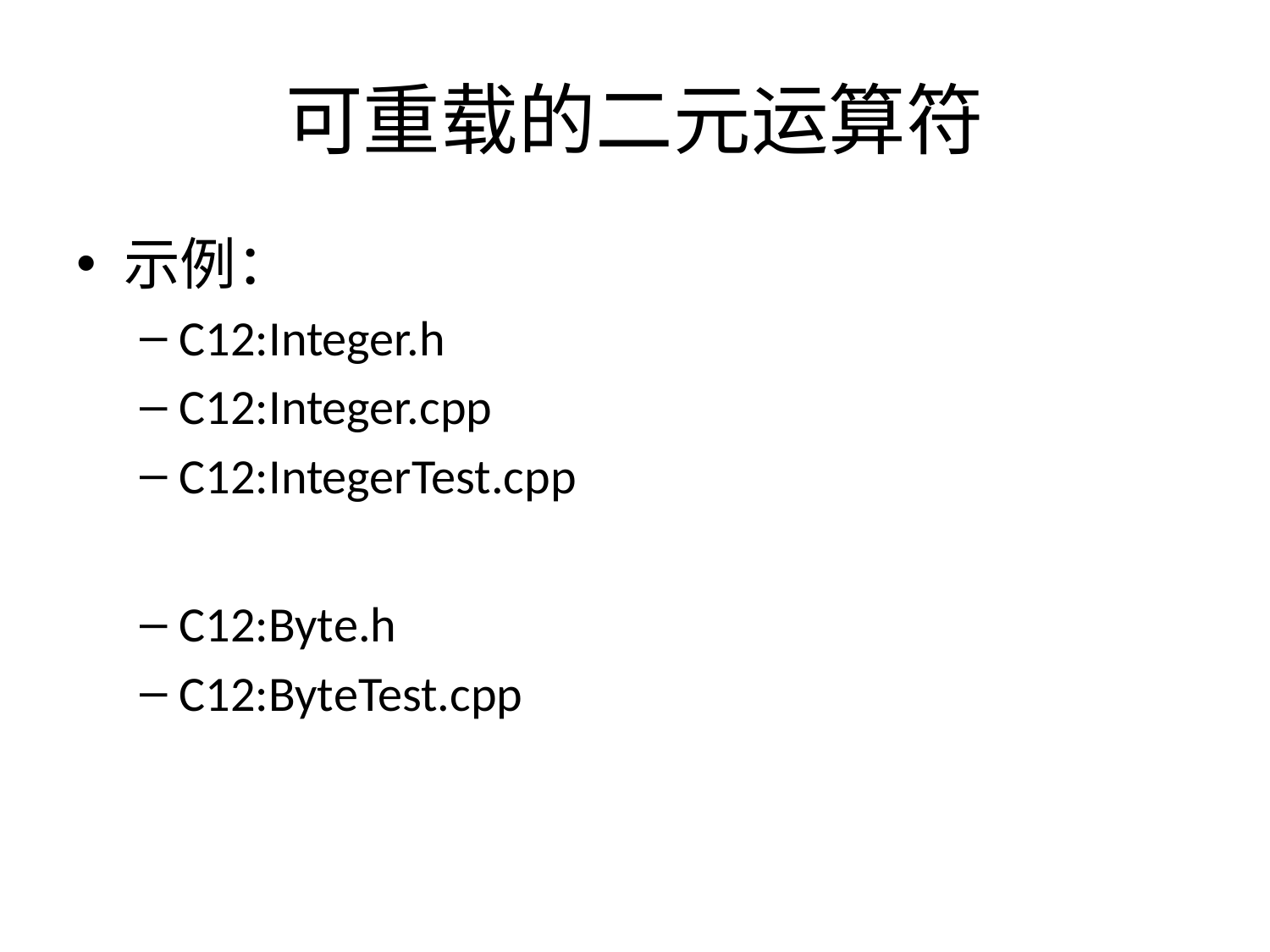

# 可重载的二元运算符
示例：
C12:Integer.h
C12:Integer.cpp
C12:IntegerTest.cpp

C12:Byte.h
C12:ByteTest.cpp